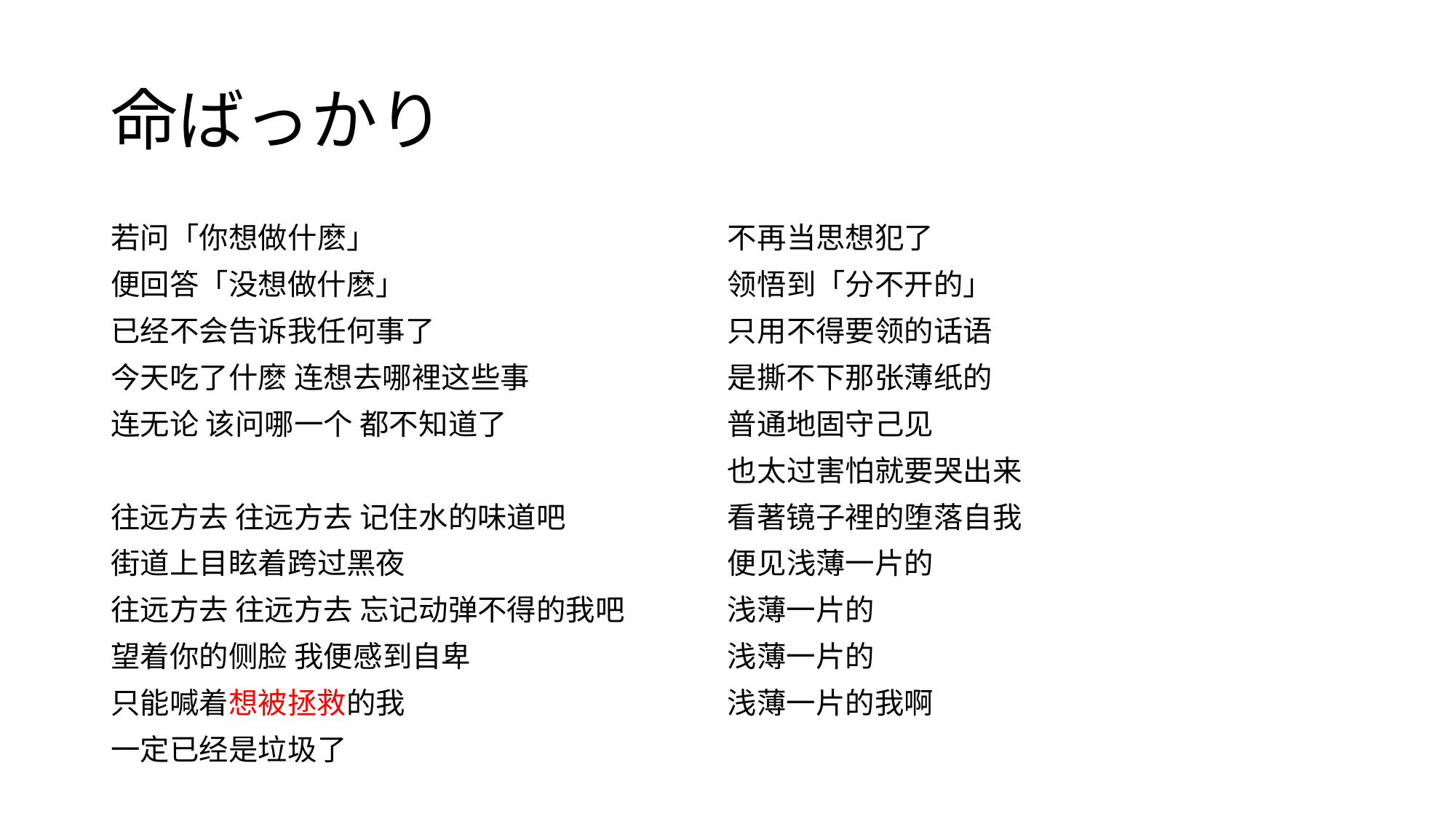

# 命ばっかり
若问「你想做什麽」
便回答「没想做什麽」
已经不会告诉我任何事了
今天吃了什麽 连想去哪裡这些事
连无论 该问哪一个 都不知道了

往远方去 往远方去 记住水的味道吧
街道上目眩着跨过黑夜
往远方去 往远方去 忘记动弹不得的我吧
望着你的侧脸 我便感到自卑
只能喊着想被拯救的我
一定已经是垃圾了
不再当思想犯了
领悟到「分不开的」
只用不得要领的话语
是撕不下那张薄纸的
普通地固守己见
也太过害怕就要哭出来
看著镜子裡的堕落自我
便见浅薄一片的
浅薄一片的
浅薄一片的
浅薄一片的我啊